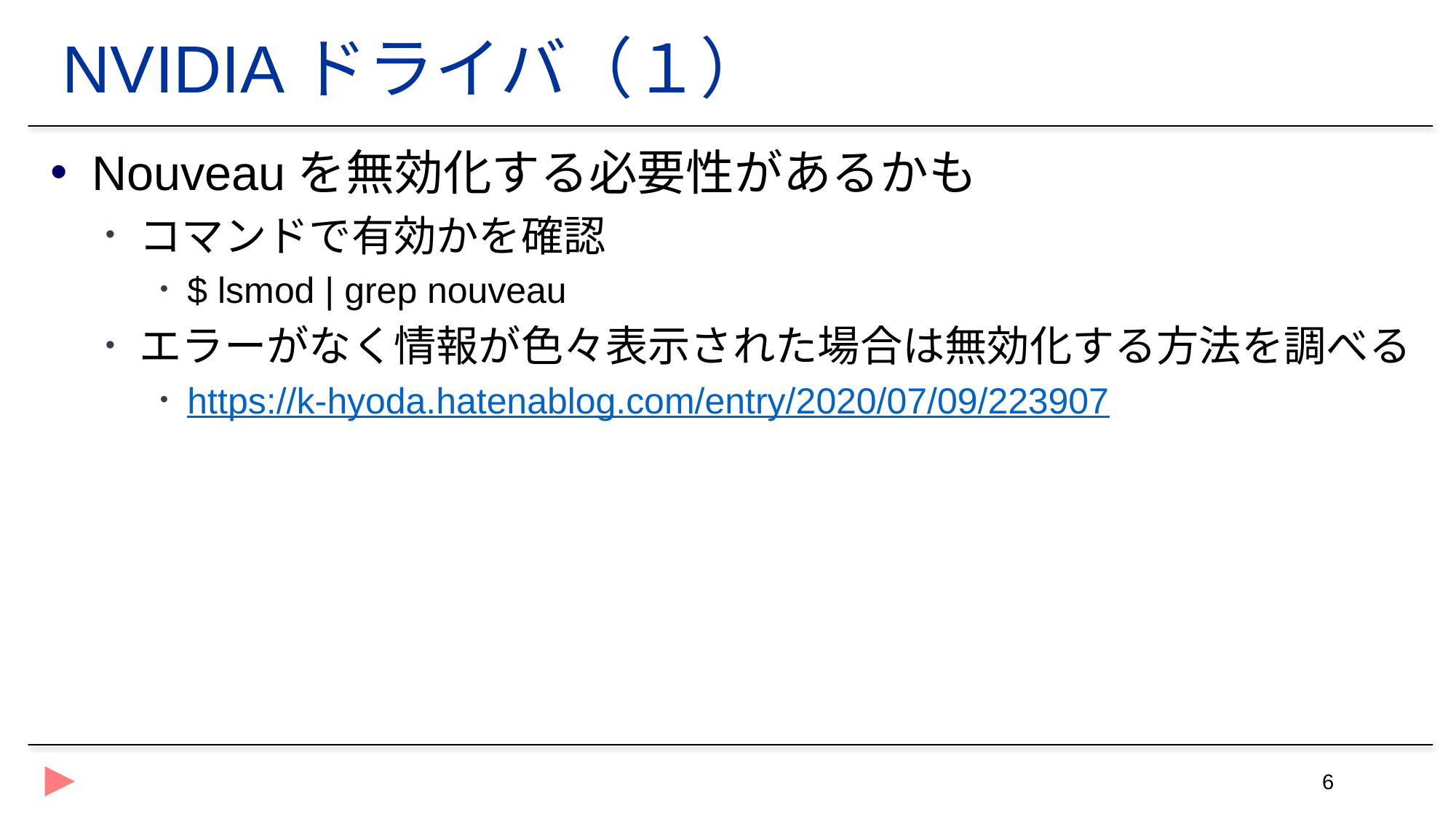

# NVIDIAドライバ（１）
Nouveauを無効化する必要性があるかも
コマンドで有効かを確認
$ lsmod | grep nouveau
エラーがなく情報が色々表示された場合は無効化する方法を調べる
https://k-hyoda.hatenablog.com/entry/2020/07/09/223907